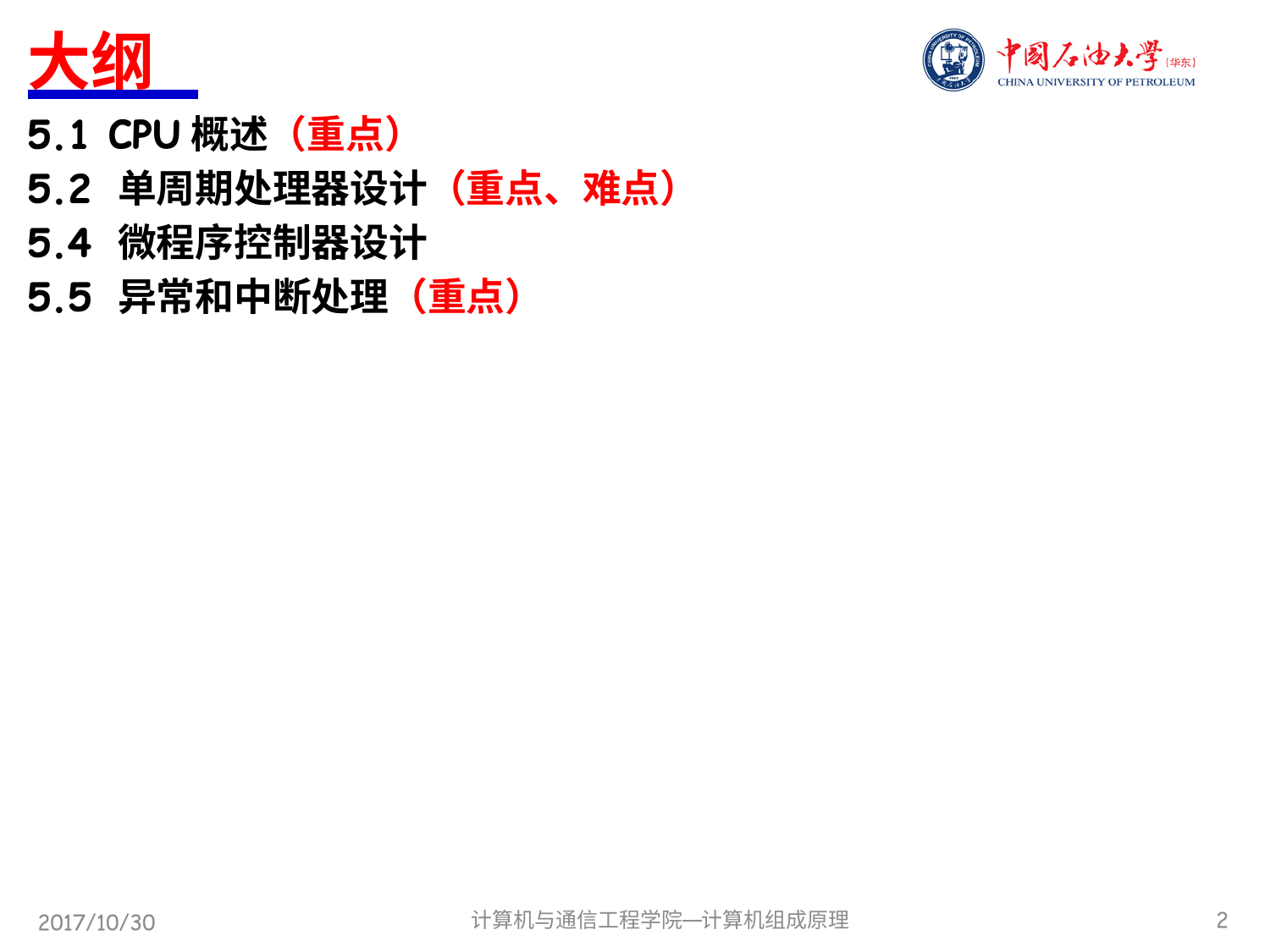

# 大纲
5.1 CPU概述（重点）
5.2 单周期处理器设计（重点、难点）
5.4 微程序控制器设计
5.5 异常和中断处理（重点）
计算机与通信工程学院—计算机组成原理
2
2017/10/30